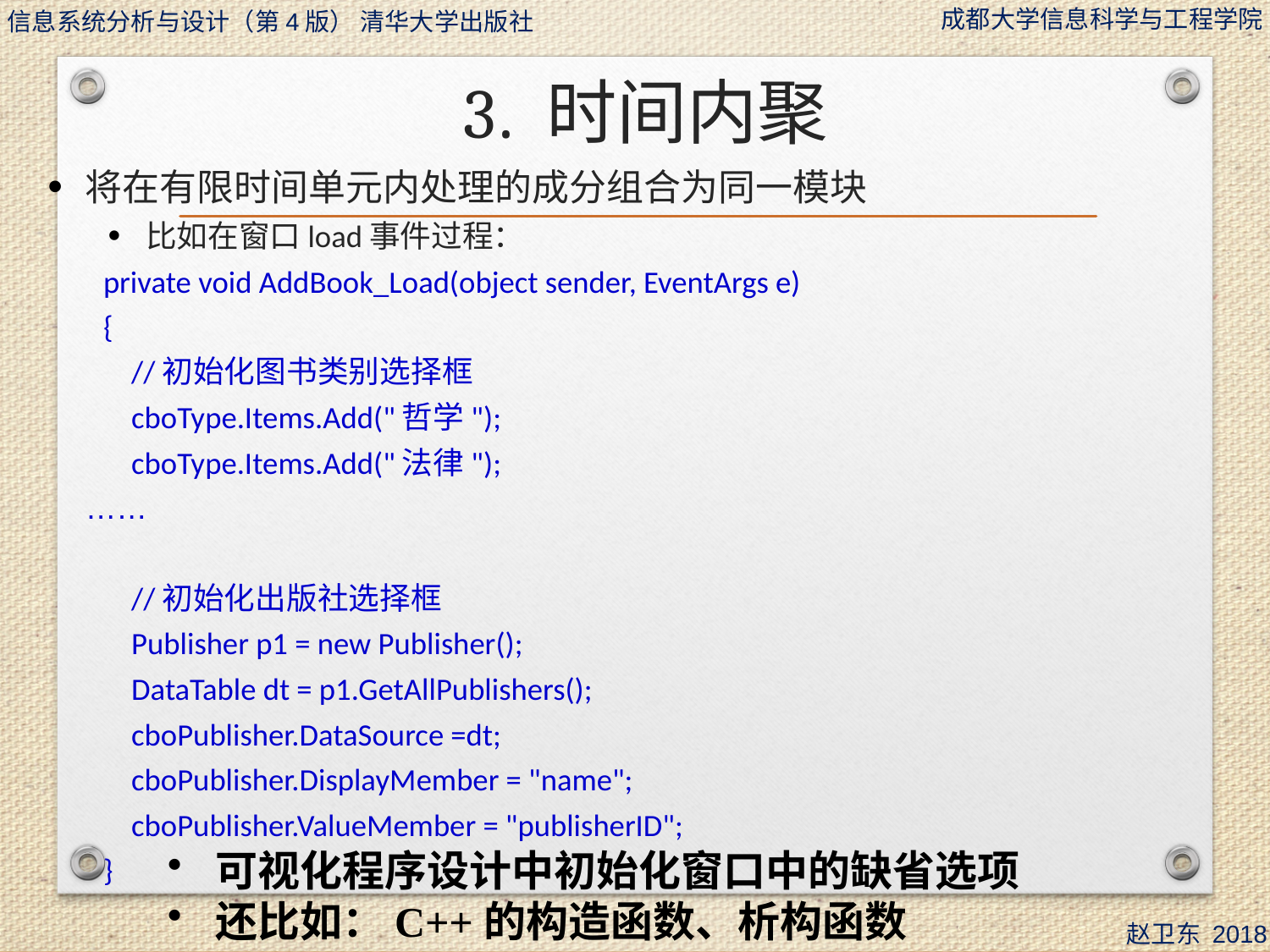

# 3. 时间内聚
将在有限时间单元内处理的成分组合为同一模块
比如在窗口load事件过程：
        private void AddBook_Load(object sender, EventArgs e)
        {
            //初始化图书类别选择框
            cboType.Items.Add("哲学");
            cboType.Items.Add("法律");
		……

            //初始化出版社选择框
            Publisher p1 = new Publisher();
            DataTable dt = p1.GetAllPublishers();
            cboPublisher.DataSource =dt;
            cboPublisher.DisplayMember = "name";
            cboPublisher.ValueMember = "publisherID";
        }
可视化程序设计中初始化窗口中的缺省选项
还比如：C++的构造函数、析构函数